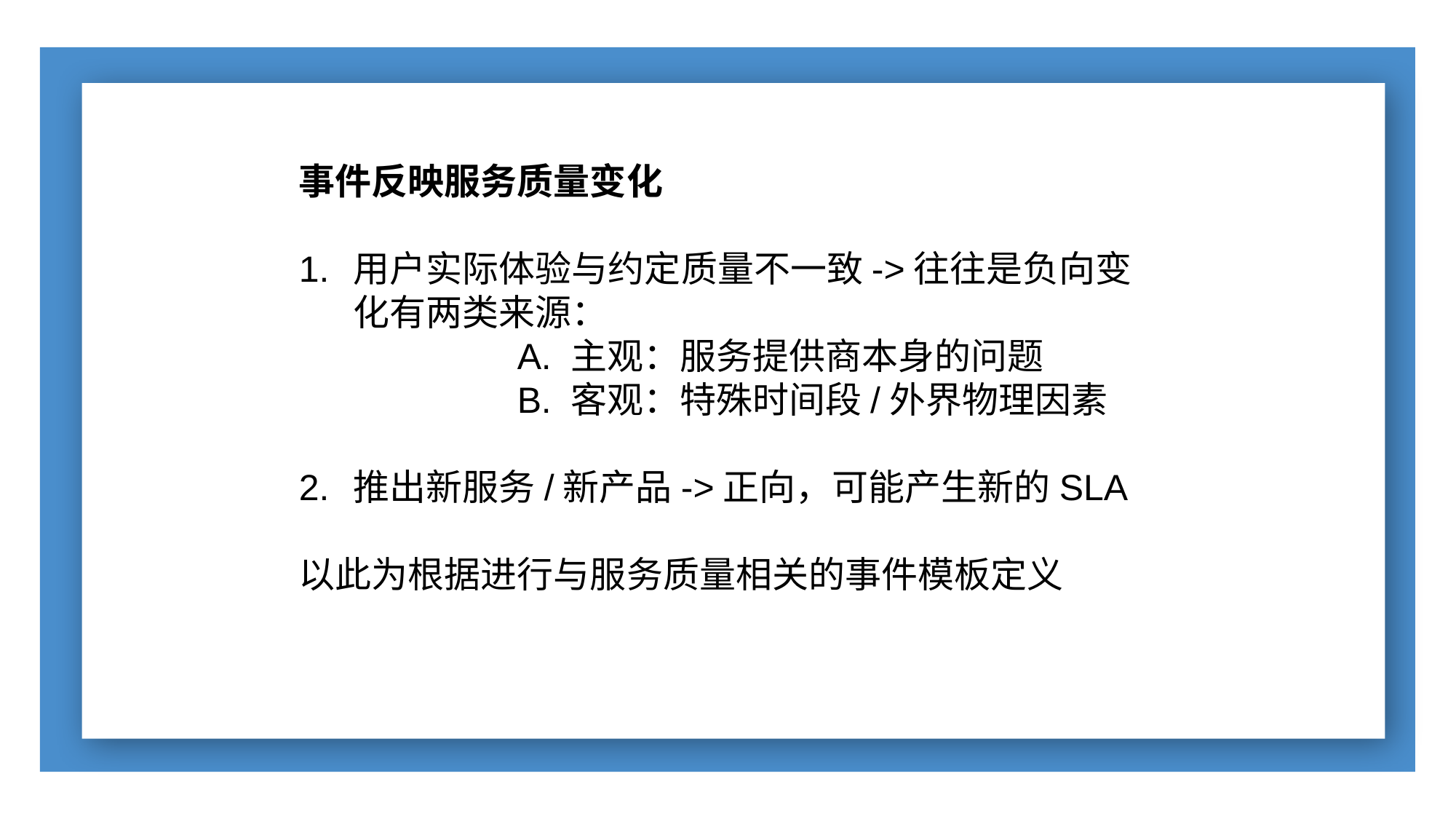

事件反映服务质量变化

用户实际体验与约定质量不一致->往往是负向变化有两类来源：
		A. 主观：服务提供商本身的问题
		B. 客观：特殊时间段/外界物理因素

推出新服务/新产品->正向，可能产生新的SLA

以此为根据进行与服务质量相关的事件模板定义
概述
合作QQ： 243001978